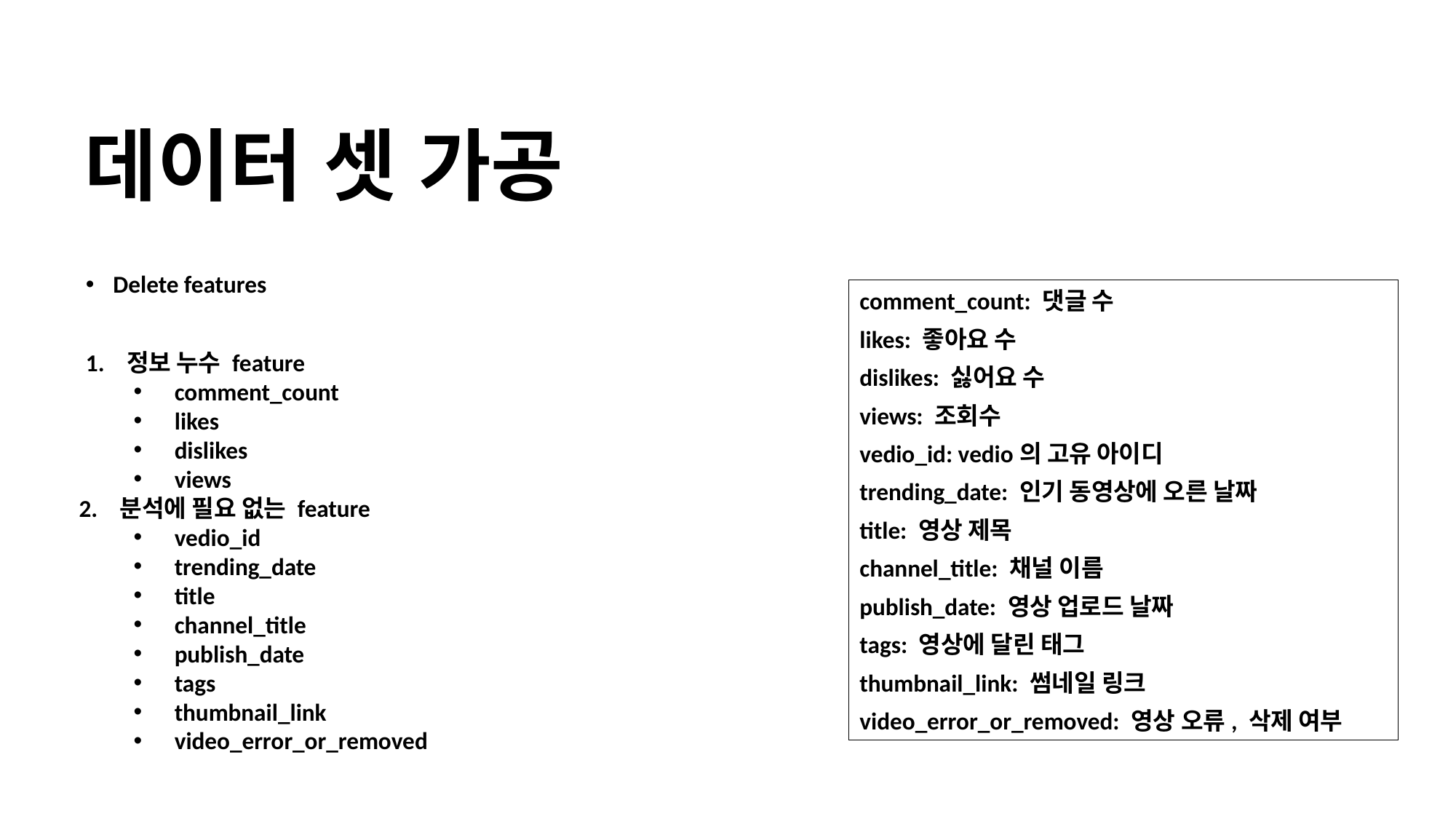

# 데이터 셋 가공
Delete features

정보 누수 feature
comment_count
likes
dislikes
views
분석에 필요 없는 feature
vedio_id
trending_date
title
channel_title
publish_date
tags
thumbnail_link
video_error_or_removed

comment_count: 댓글 수
likes: 좋아요 수
dislikes: 싫어요 수
views: 조회수
vedio_id: vedio의 고유 아이디
trending_date: 인기 동영상에 오른 날짜
title: 영상 제목
channel_title: 채널 이름
publish_date: 영상 업로드 날짜
tags: 영상에 달린 태그
thumbnail_link: 썸네일 링크
video_error_or_removed: 영상 오류, 삭제 여부